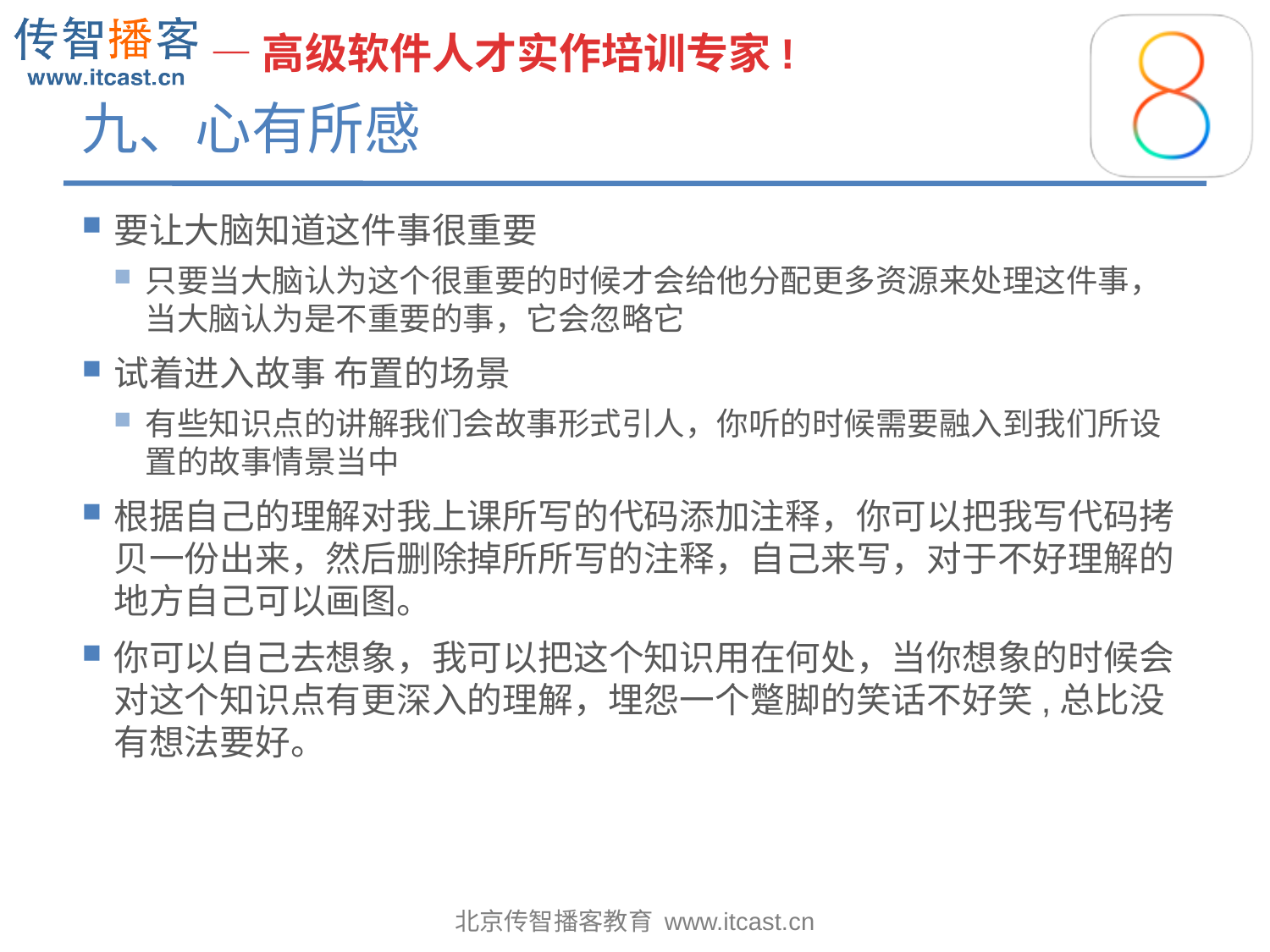

# 九、心有所感
要让大脑知道这件事很重要
只要当大脑认为这个很重要的时候才会给他分配更多资源来处理这件事，当大脑认为是不重要的事，它会忽略它
试着进入故事 布置的场景
有些知识点的讲解我们会故事形式引人，你听的时候需要融入到我们所设置的故事情景当中
根据自己的理解对我上课所写的代码添加注释，你可以把我写代码拷贝一份出来，然后删除掉所所写的注释，自己来写，对于不好理解的地方自己可以画图。
你可以自己去想象，我可以把这个知识用在何处，当你想象的时候会对这个知识点有更深入的理解，埋怨一个蹩脚的笑话不好笑,总比没 有想法要好。